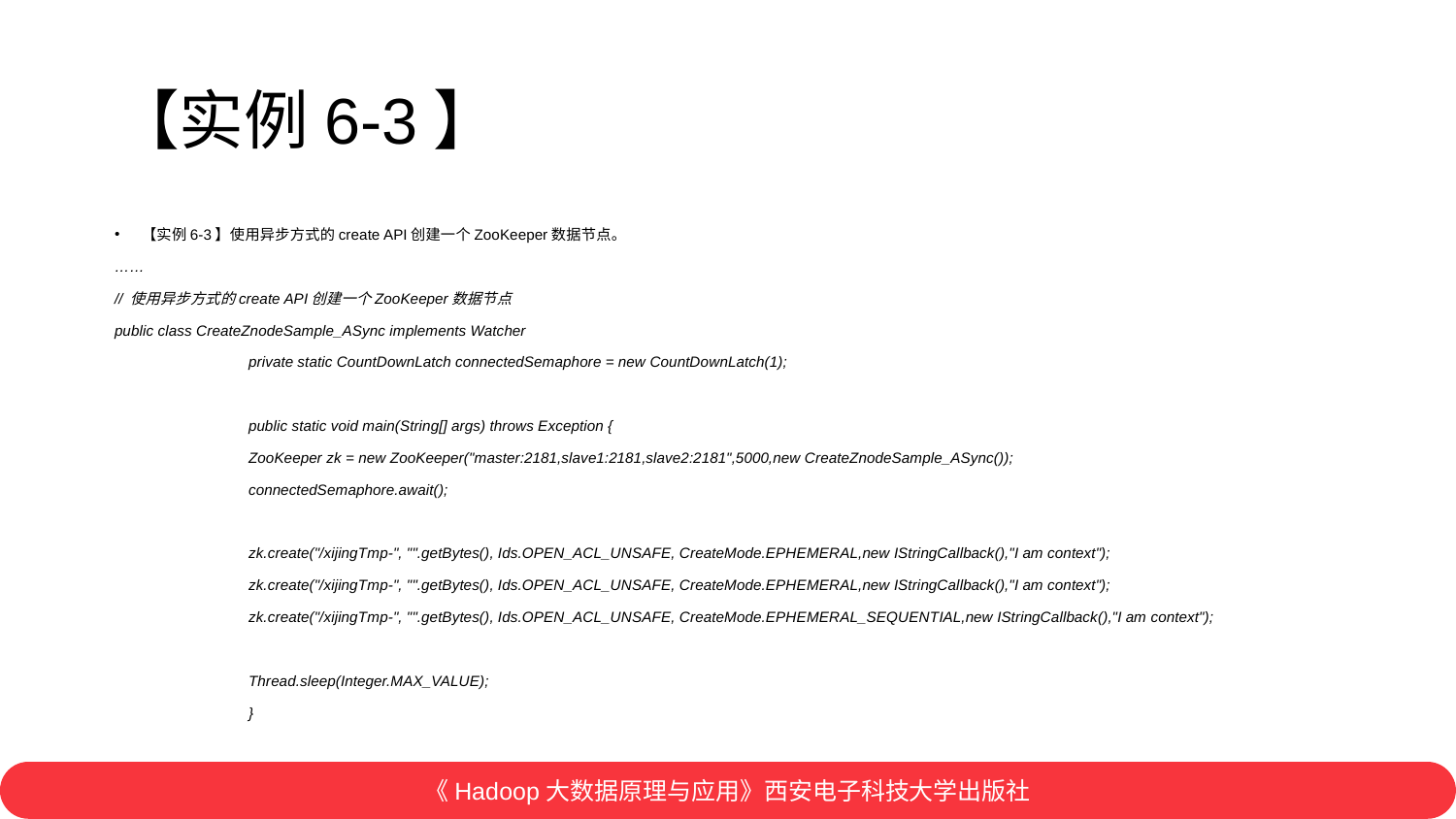

# 【实例6-3】
【实例6-3】使用异步方式的create API创建一个ZooKeeper数据节点。
……
// 使用异步方式的create API创建一个ZooKeeper数据节点
public class CreateZnodeSample_ASync implements Watcher
	private static CountDownLatch connectedSemaphore = new CountDownLatch(1);

	public static void main(String[] args) throws Exception {
		ZooKeeper zk = new ZooKeeper("master:2181,slave1:2181,slave2:2181",5000,new CreateZnodeSample_ASync());
		connectedSemaphore.await();

		zk.create("/xijingTmp-", "".getBytes(), Ids.OPEN_ACL_UNSAFE, CreateMode.EPHEMERAL,new IStringCallback(),"I am context");
		zk.create("/xijingTmp-", "".getBytes(), Ids.OPEN_ACL_UNSAFE, CreateMode.EPHEMERAL,new IStringCallback(),"I am context");
		zk.create("/xijingTmp-", "".getBytes(), Ids.OPEN_ACL_UNSAFE, CreateMode.EPHEMERAL_SEQUENTIAL,new IStringCallback(),"I am context");

		Thread.sleep(Integer.MAX_VALUE);
	}